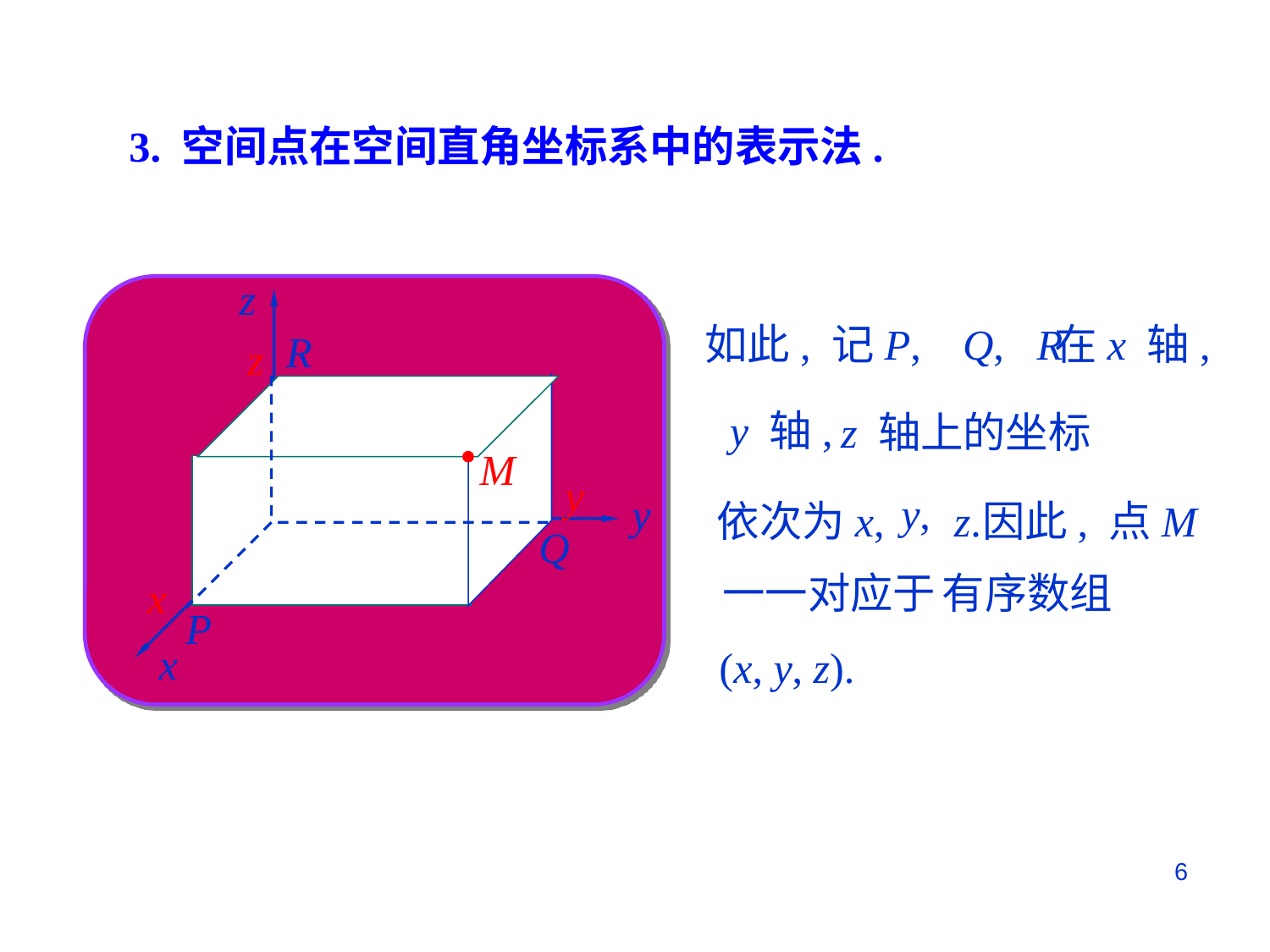

3. 空间点在空间直角坐标系中的表示法.
z

O
y

x

如此, 记P,
Q,
R
在x 轴,
R
z
y
x

y 轴,
z 轴上的坐标
M

y,
依次为x,
z.
因此, 点M
Q
一一对应于
有序数组
P
(x, y, z).
6